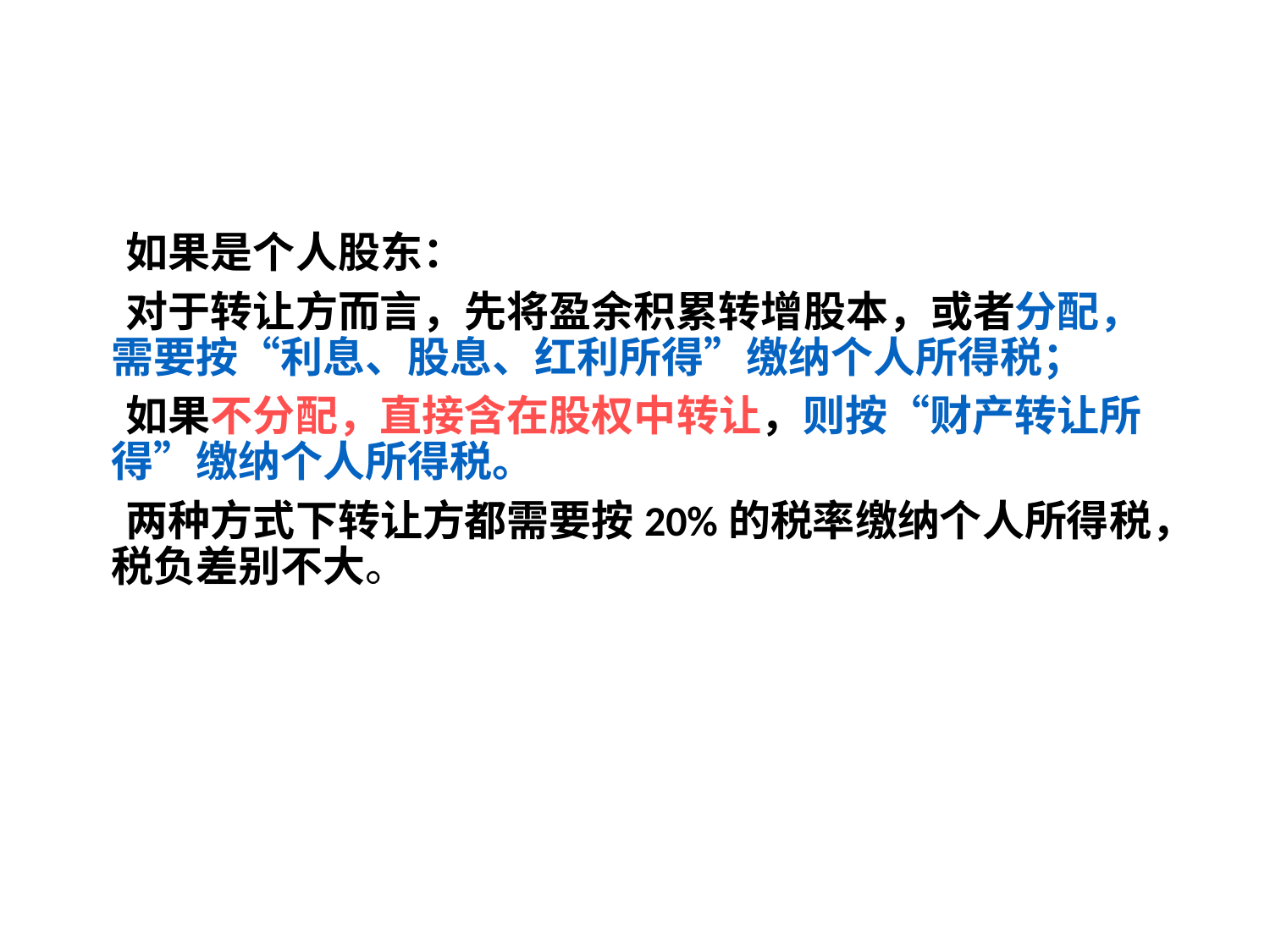

#
   如果是个人股东：
   对于转让方而言，先将盈余积累转增股本，或者分配，需要按“利息、股息、红利所得”缴纳个人所得税；
   如果不分配，直接含在股权中转让，则按“财产转让所得”缴纳个人所得税。
   两种方式下转让方都需要按20%的税率缴纳个人所得税，税负差别不大。